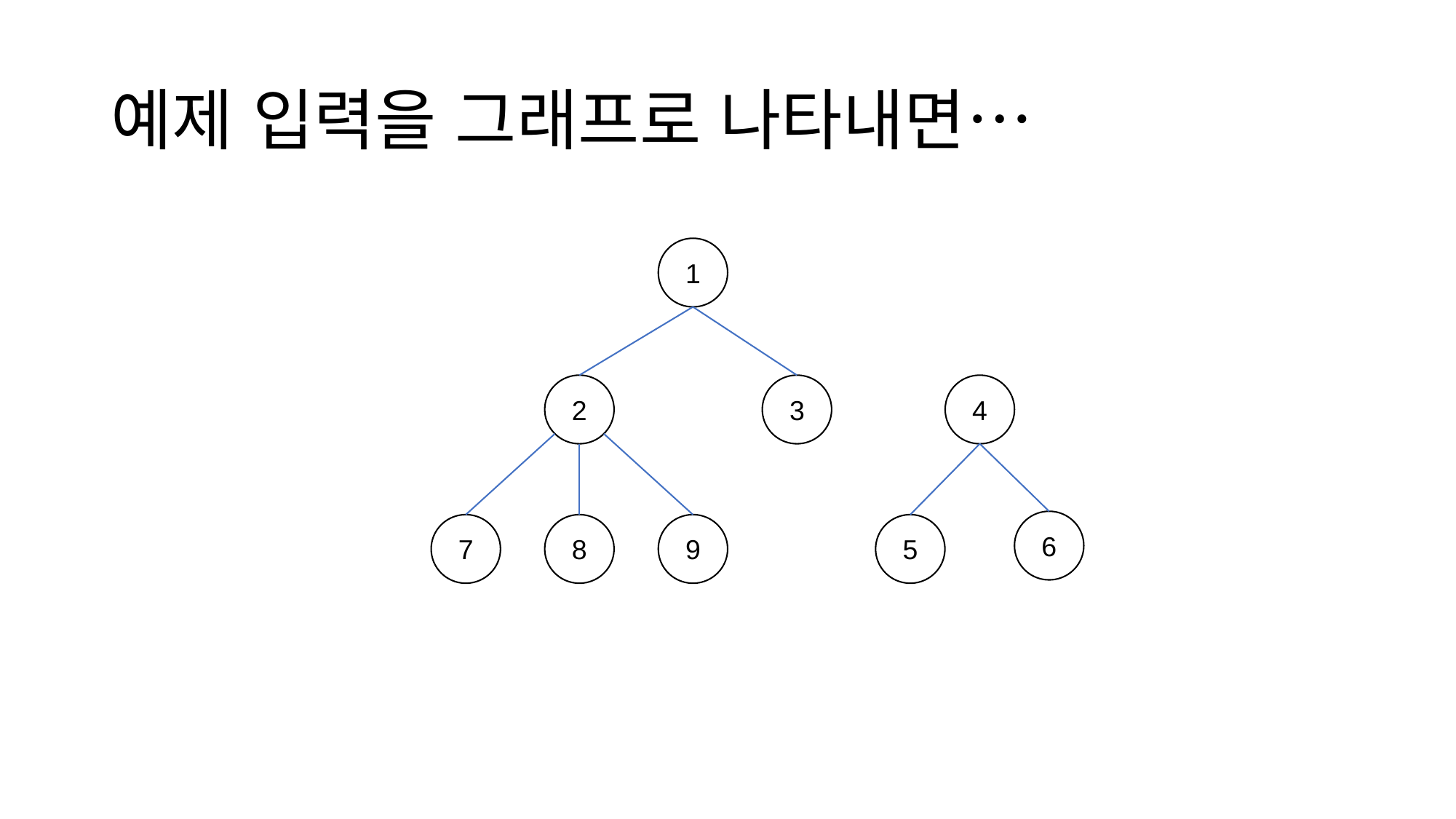

# 예제 입력을 그래프로 나타내면…
1
4
2
3
6
5
7
8
9